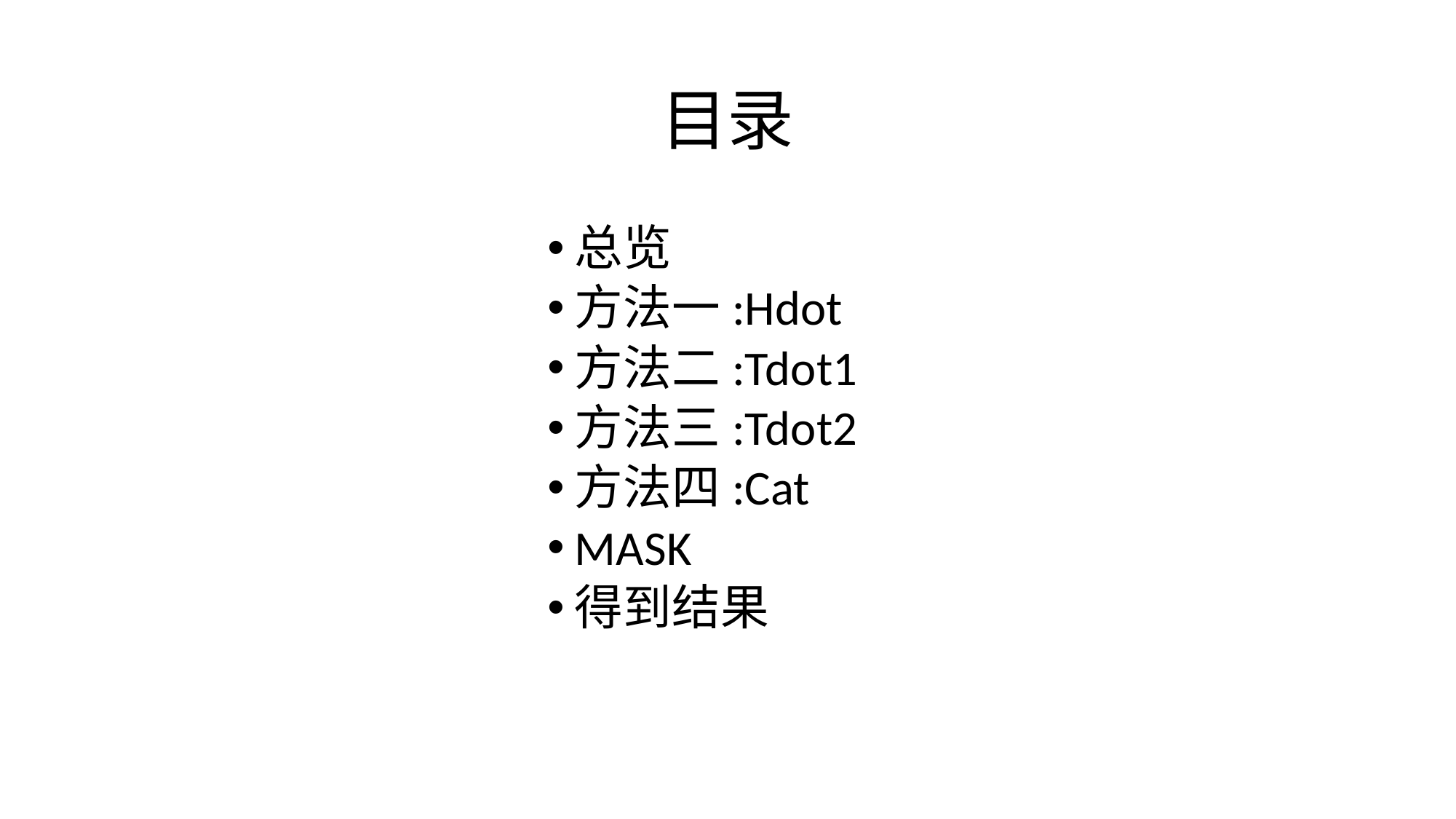

# 目录
总览
方法一:Hdot
方法二:Tdot1
方法三:Tdot2
方法四:Cat
MASK
得到结果